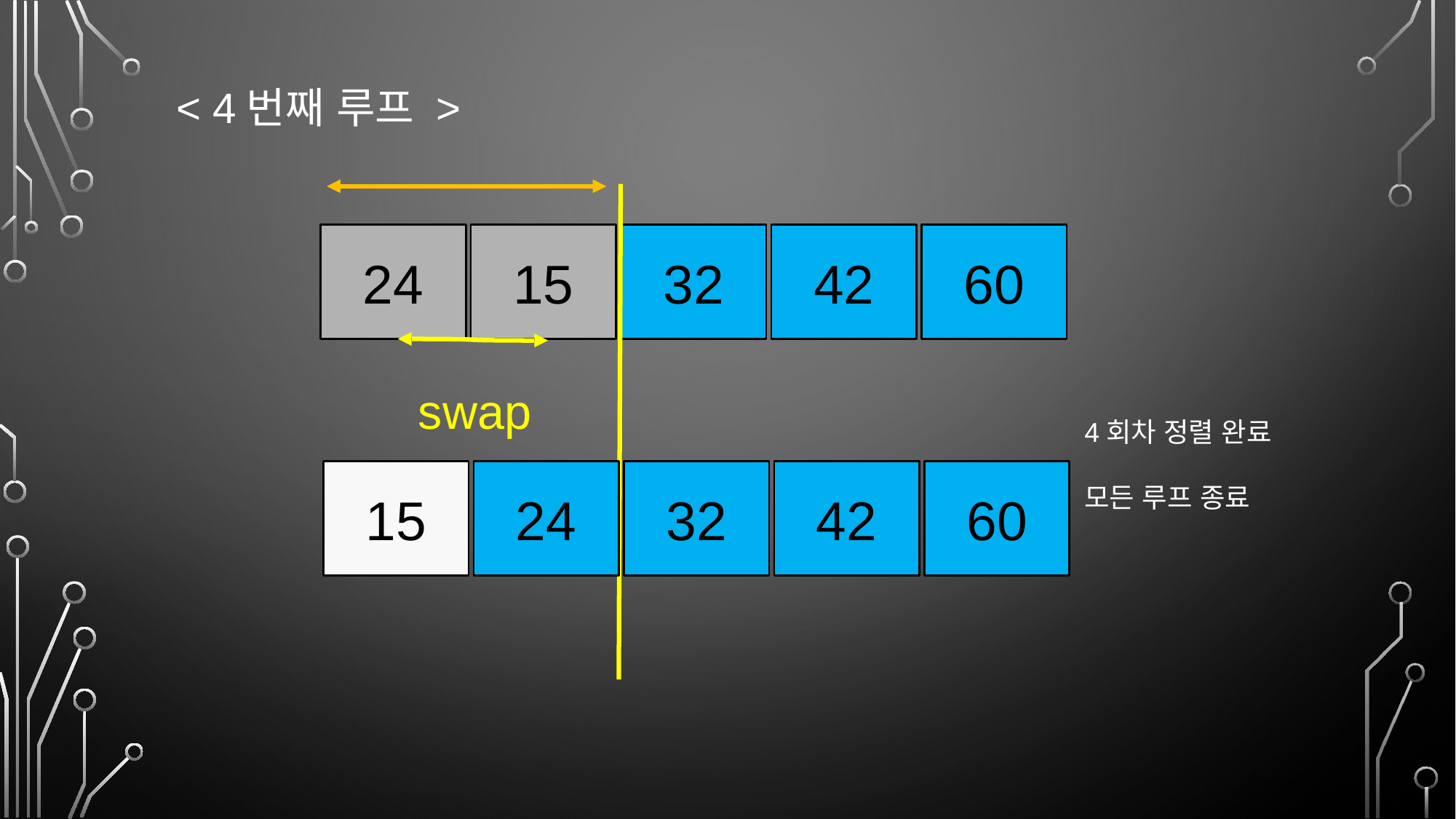

< 4번째 루프 >
24
15
32
42
60
swap
4회차 정렬 완료

모든 루프 종료
15
24
32
42
60